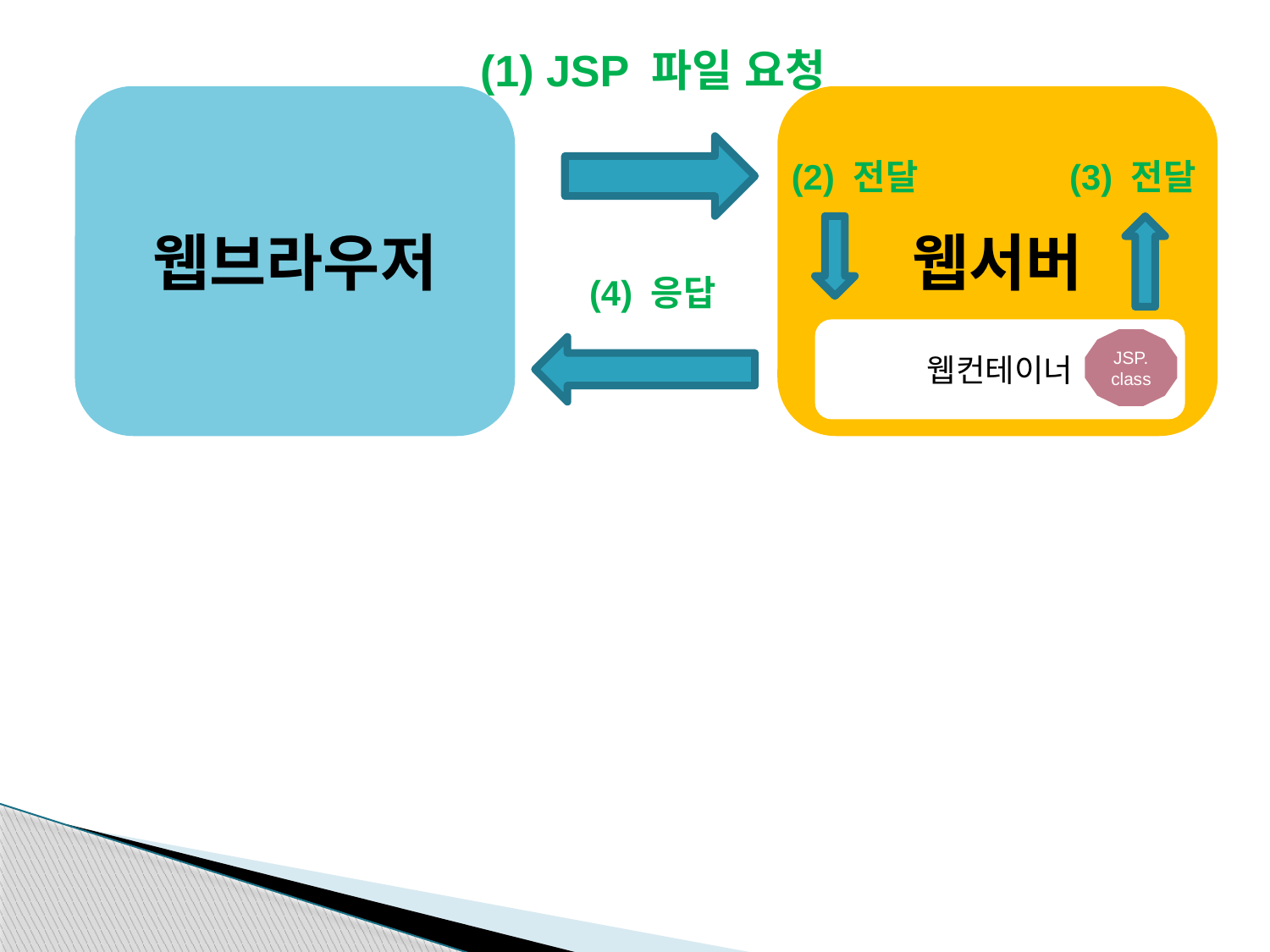

(1) JSP 파일 요청
웹브라우저
웹서버

(2) 전달
(3) 전달

(4) 응답
웹컨테이너
JSP.class